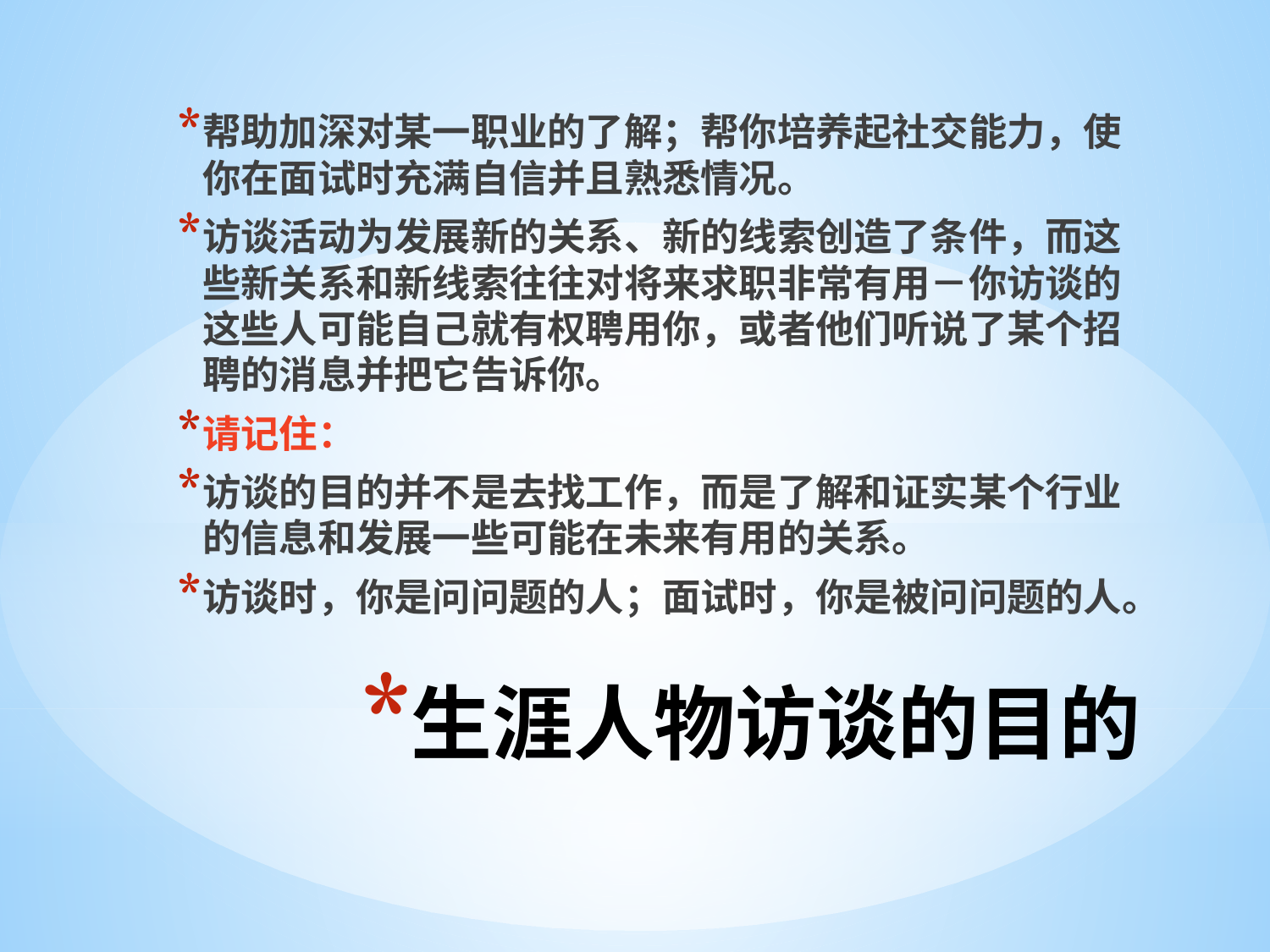

帮助加深对某一职业的了解；帮你培养起社交能力，使你在面试时充满自信并且熟悉情况。
访谈活动为发展新的关系、新的线索创造了条件，而这些新关系和新线索往往对将来求职非常有用－你访谈的这些人可能自己就有权聘用你，或者他们听说了某个招聘的消息并把它告诉你。
请记住：
访谈的目的并不是去找工作，而是了解和证实某个行业的信息和发展一些可能在未来有用的关系。
访谈时，你是问问题的人；面试时，你是被问问题的人。
# 生涯人物访谈的目的